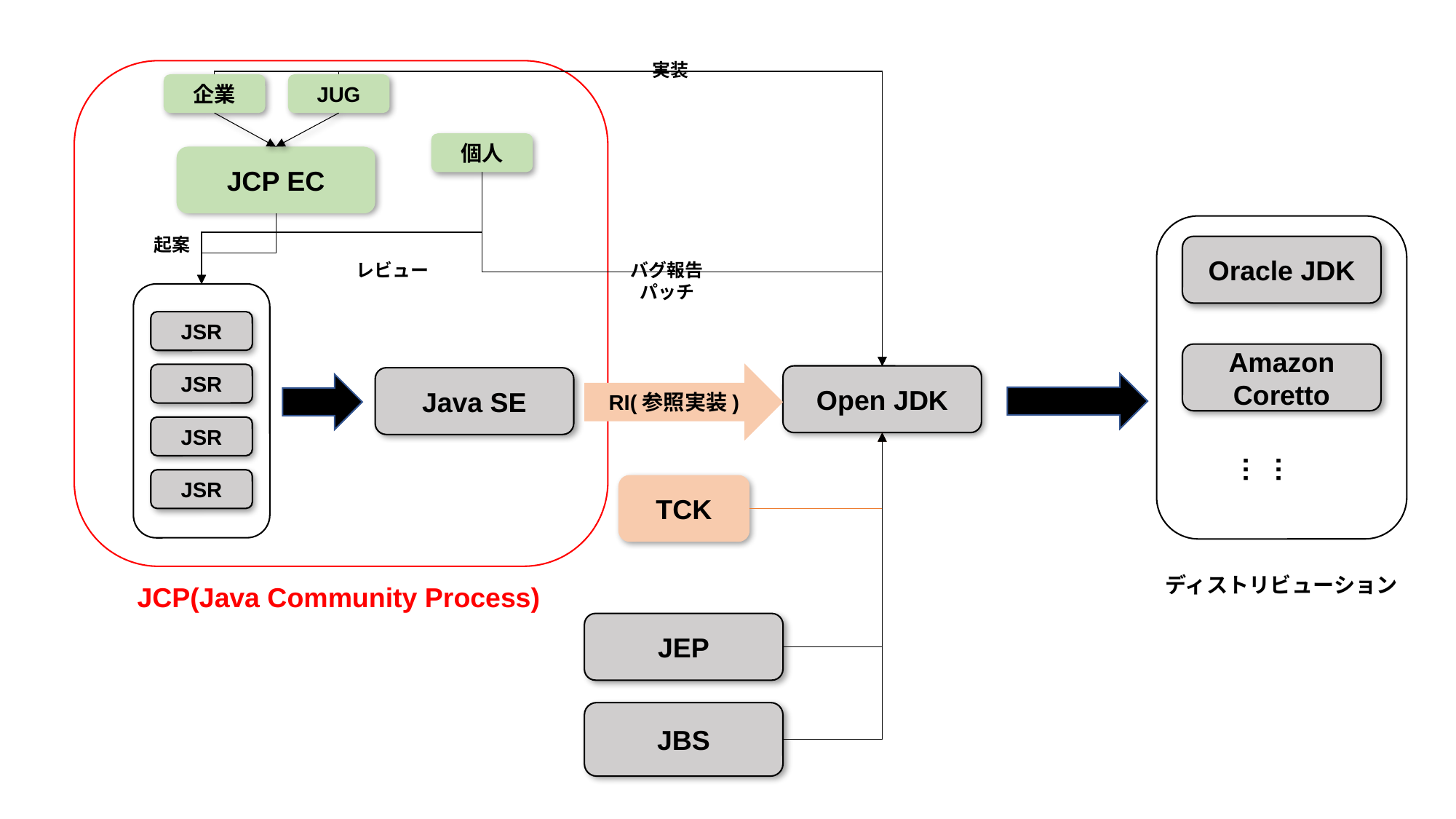

実装

企業
JUG
JCP EC
個人

Oracle JDK
Amazon Coretto
……
ディストリビューション
起案
レビュー
バグ報告
パッチ

JSR
JSR
JSR
JSR
RI(参照実装)
Open JDK
Java SE

TCK
JCP(Java Community Process)
JEP
JBS